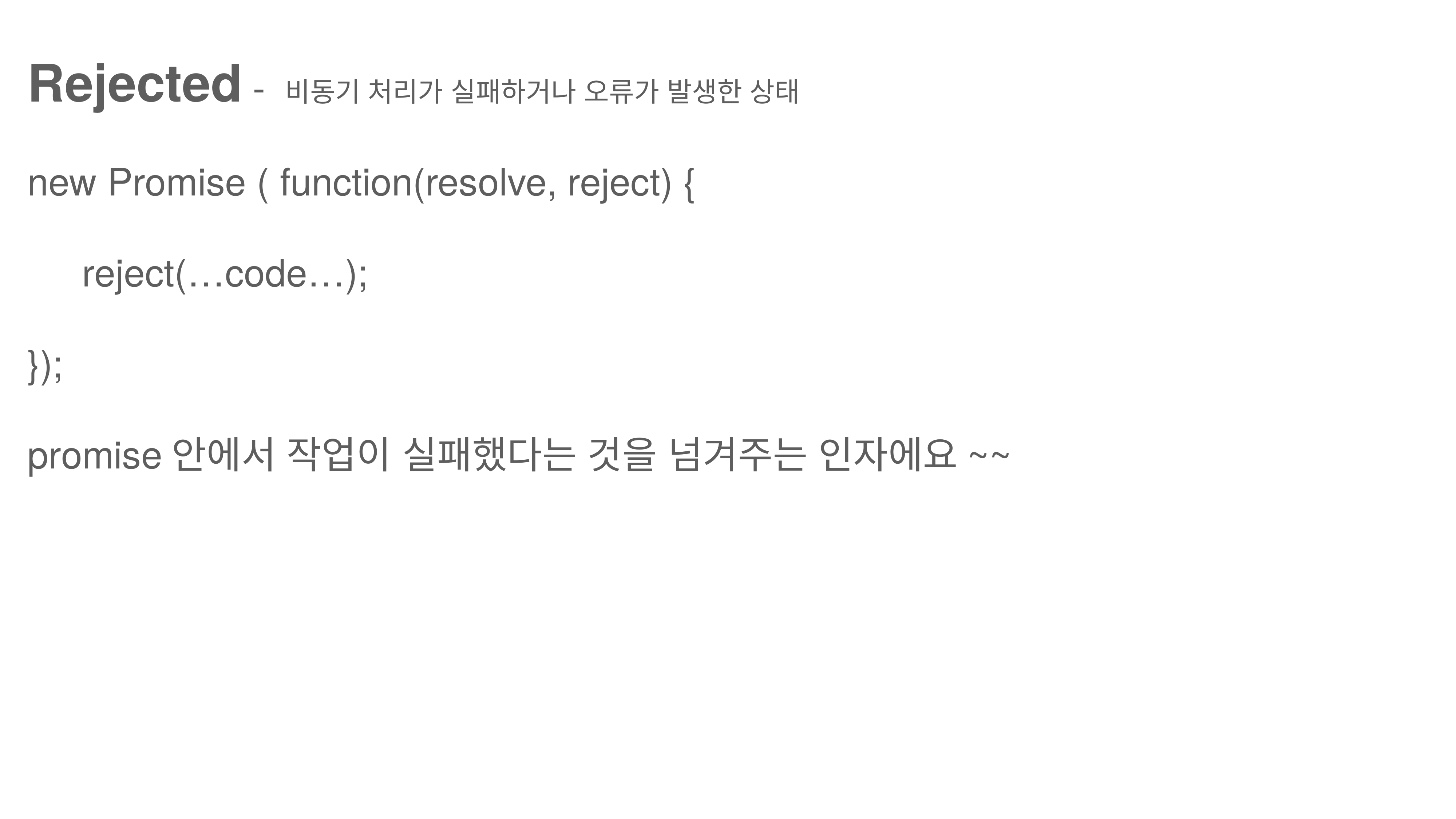

Rejected - 비동기 처리가 실패하거나 오류가 발생한 상태

new Promise ( function(resolve, reject) {

reject(…code…);

});

promise안에서 작업이 실패했다는 것을 넘겨주는 인자에요~~